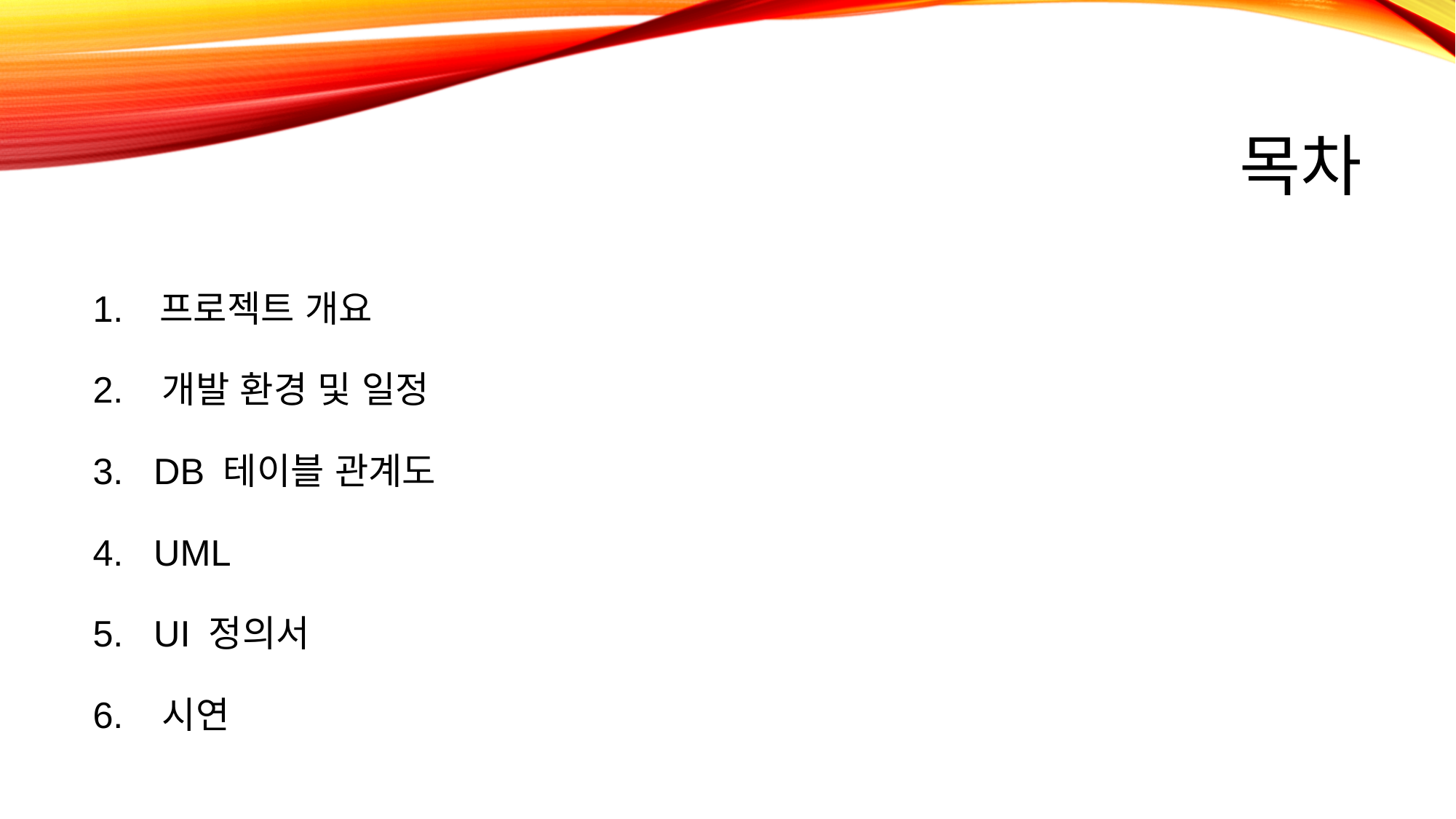

# 목차

 프로젝트 개요

 개발 환경 및 일정

 DB 테이블 관계도

 UML

 UI 정의서

 시연